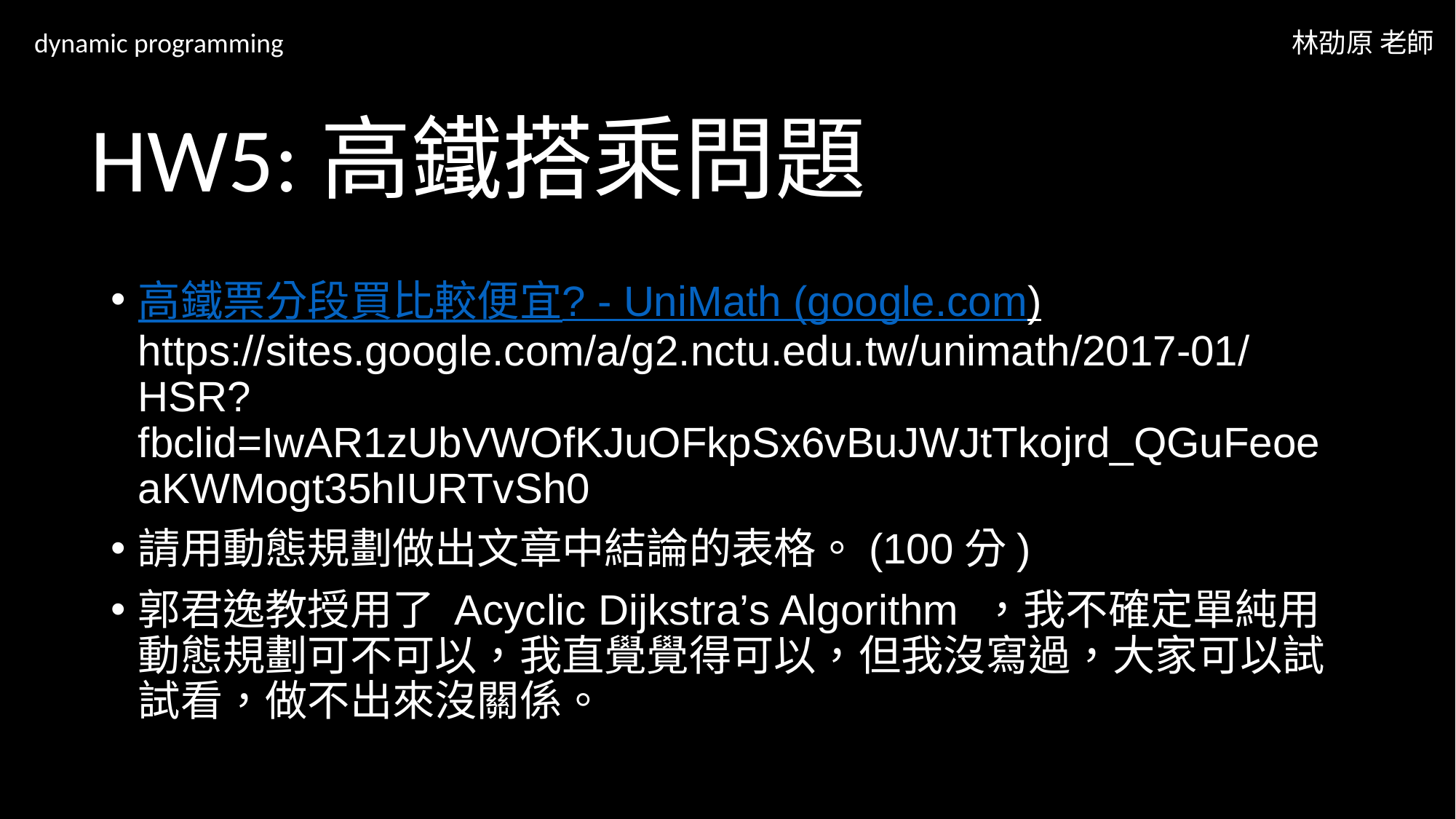

dynamic programming
林劭原 老師
# HW5:高鐵搭乘問題
高鐵票分段買比較便宜? - UniMath (google.com)
https://sites.google.com/a/g2.nctu.edu.tw/unimath/2017-01/HSR?fbclid=IwAR1zUbVWOfKJuOFkpSx6vBuJWJtTkojrd_QGuFeoeaKWMogt35hIURTvSh0
請用動態規劃做出文章中結論的表格。(100分)
郭君逸教授用了 Acyclic Dijkstra’s Algorithm ，我不確定單純用動態規劃可不可以，我直覺覺得可以，但我沒寫過，大家可以試試看，做不出來沒關係。